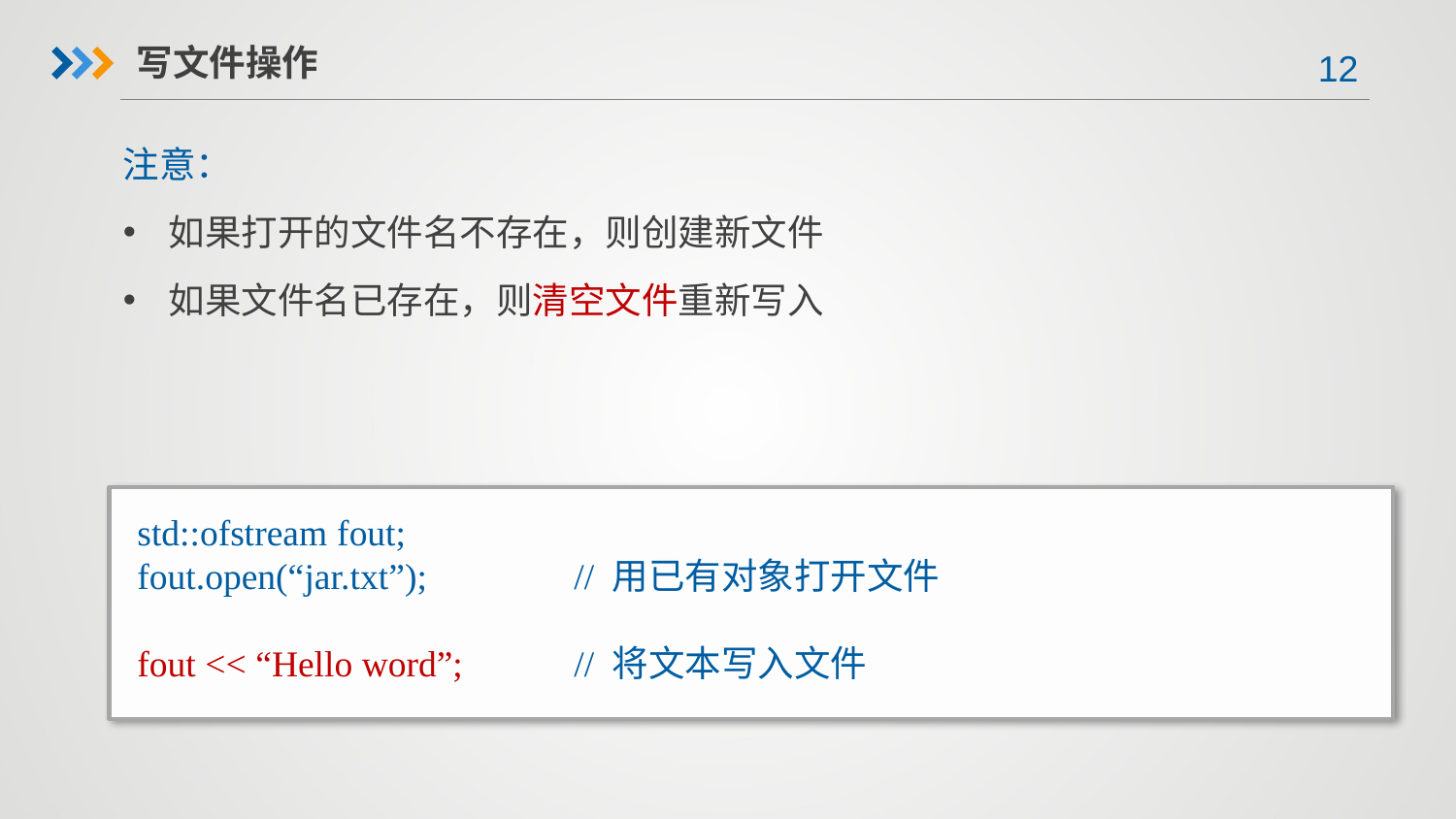

写文件操作
注意：
如果打开的文件名不存在，则创建新文件
如果文件名已存在，则清空文件重新写入

std::ofstream fout;
fout.open(“jar.txt”);		// 用已有对象打开文件

fout << “Hello word”;	// 将文本写入文件